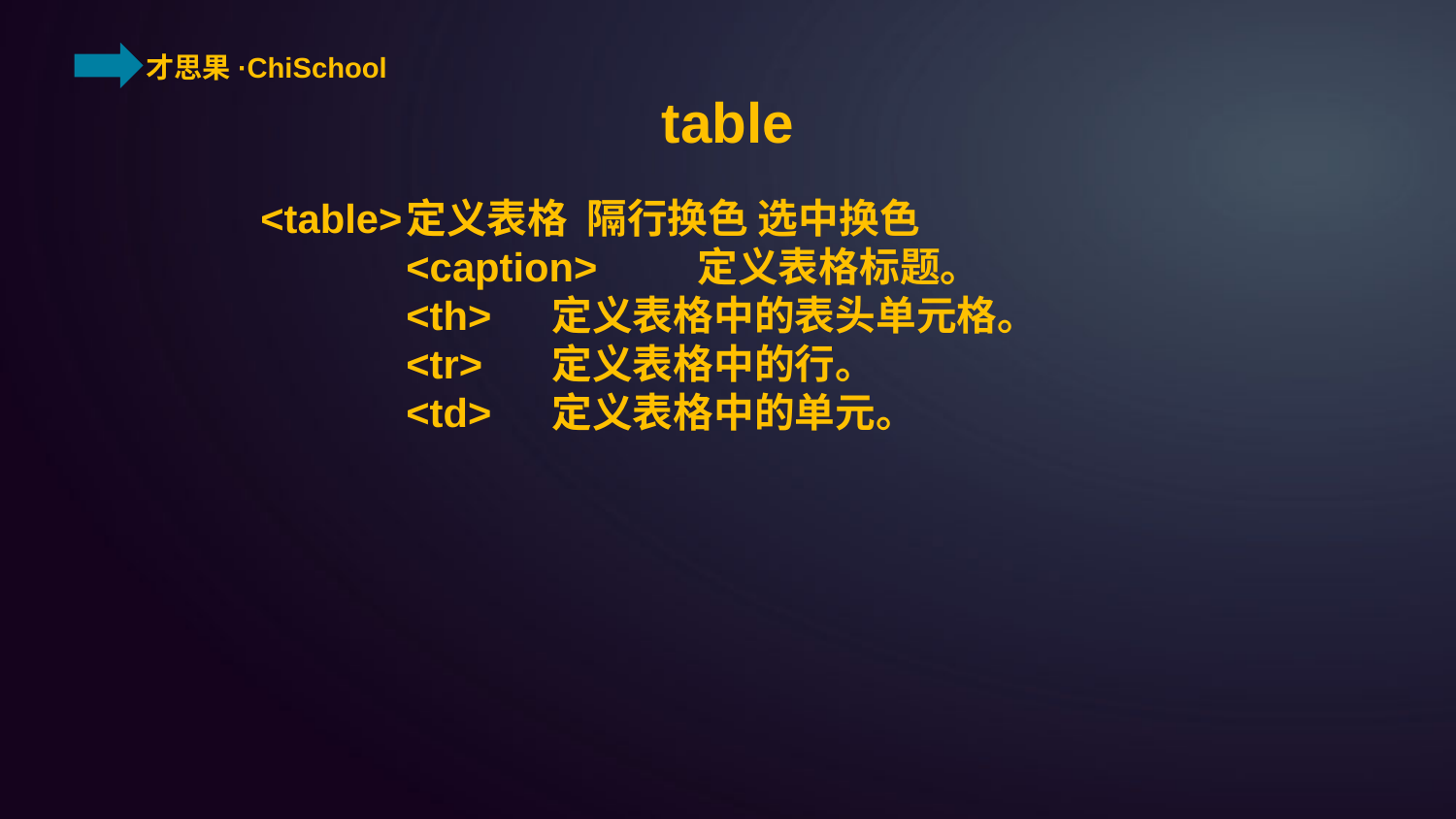

table
<table>	定义表格  隔行换色 选中换色
	<caption>	定义表格标题。
	<th>	定义表格中的表头单元格。
	<tr>	定义表格中的行。
	<td>	定义表格中的单元。